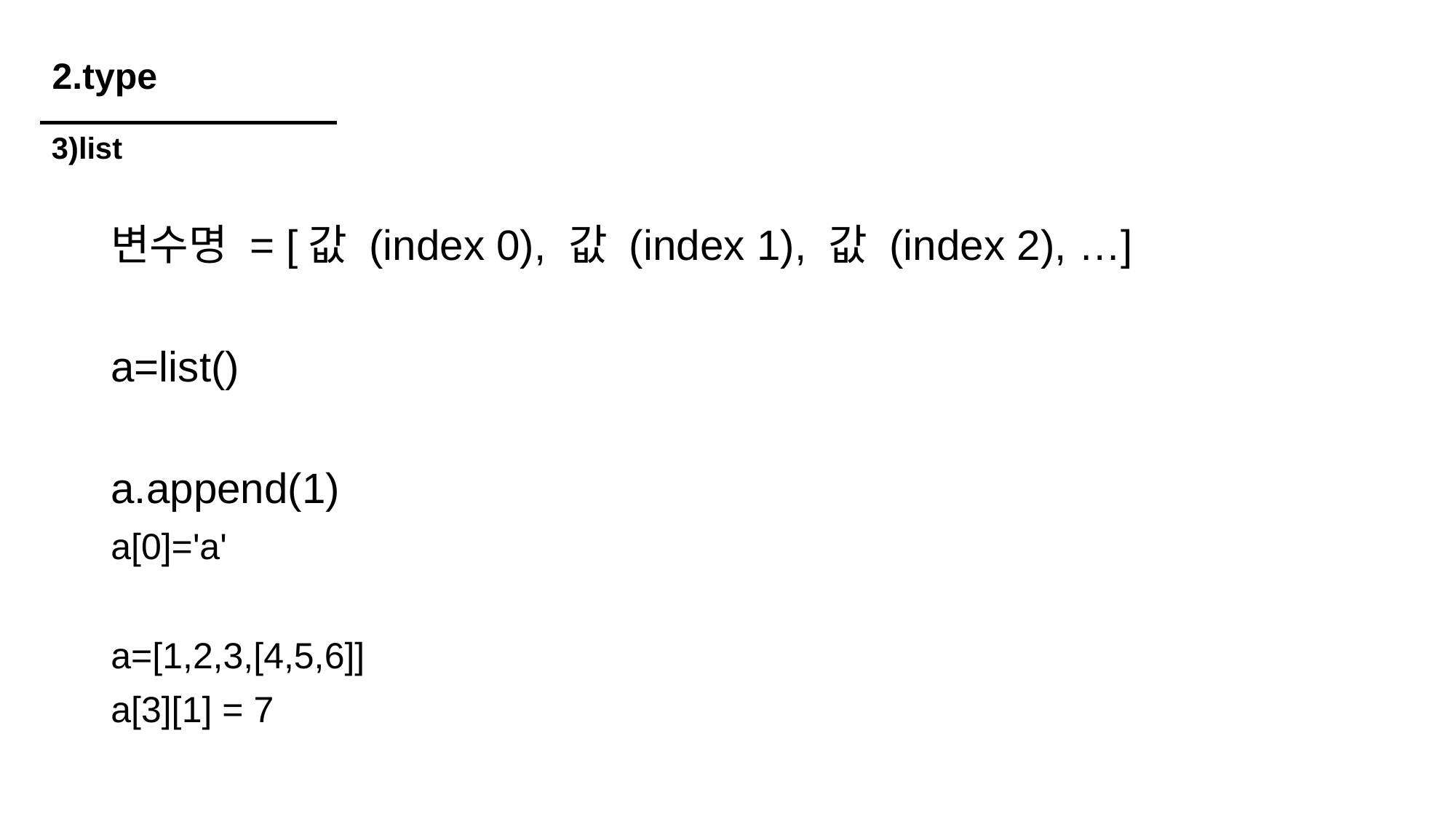

# 2.type
3)list
변수명 = [값 (index 0), 값 (index 1), 값 (index 2), …]

a=list()

a.append(1)
a[0]='a'

a=[1,2,3,[4,5,6]]
a[3][1] = 7